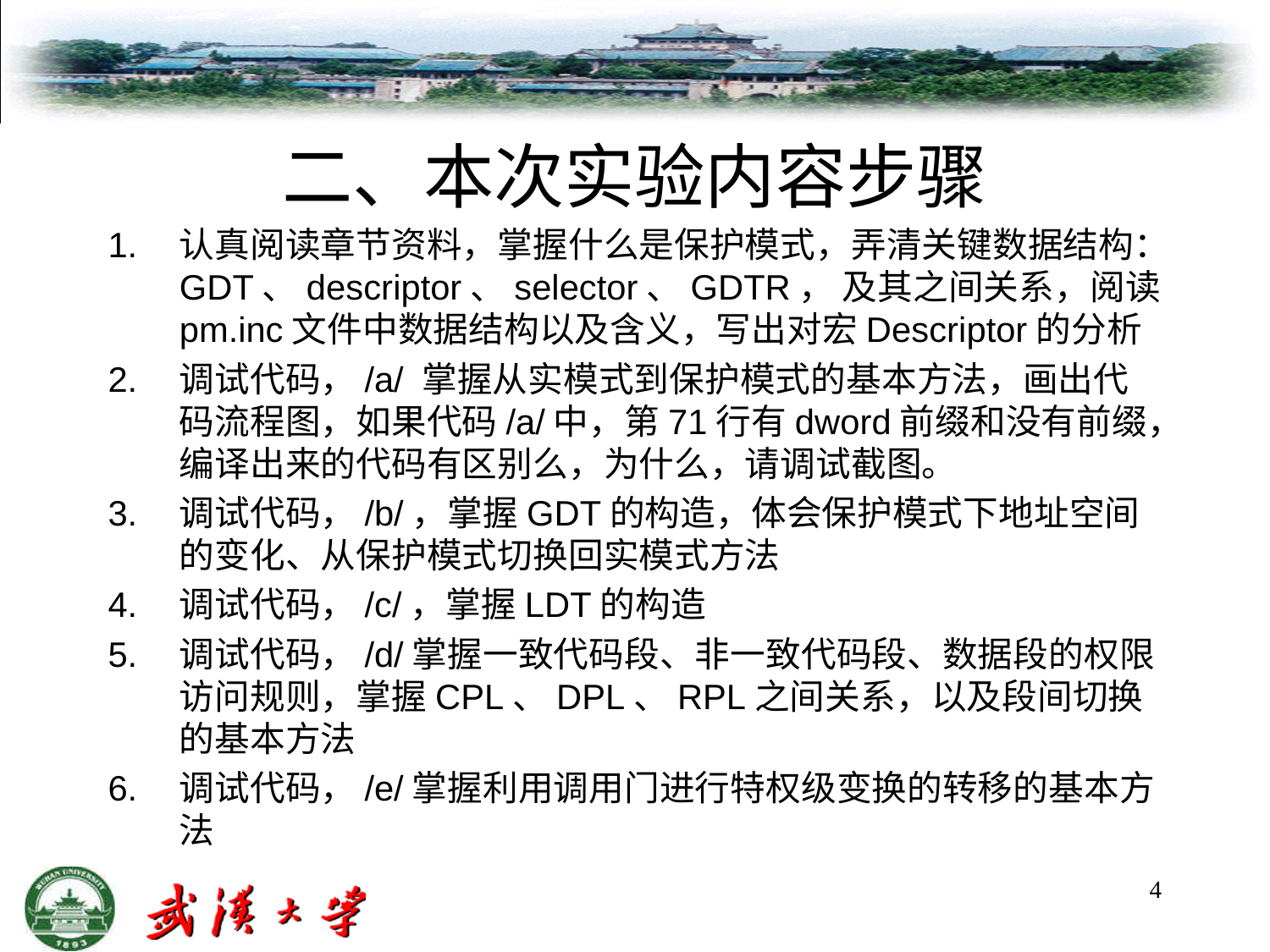

# 二、本次实验内容步骤
认真阅读章节资料，掌握什么是保护模式，弄清关键数据结构：GDT、descriptor、selector、GDTR， 及其之间关系，阅读pm.inc文件中数据结构以及含义，写出对宏Descriptor的分析
调试代码，/a/ 掌握从实模式到保护模式的基本方法，画出代码流程图，如果代码/a/中，第71行有dword前缀和没有前缀，编译出来的代码有区别么，为什么，请调试截图。
调试代码，/b/，掌握GDT的构造，体会保护模式下地址空间的变化、从保护模式切换回实模式方法
调试代码，/c/，掌握LDT的构造
调试代码，/d/掌握一致代码段、非一致代码段、数据段的权限访问规则，掌握CPL、DPL、RPL之间关系，以及段间切换的基本方法
调试代码，/e/掌握利用调用门进行特权级变换的转移的基本方法

4